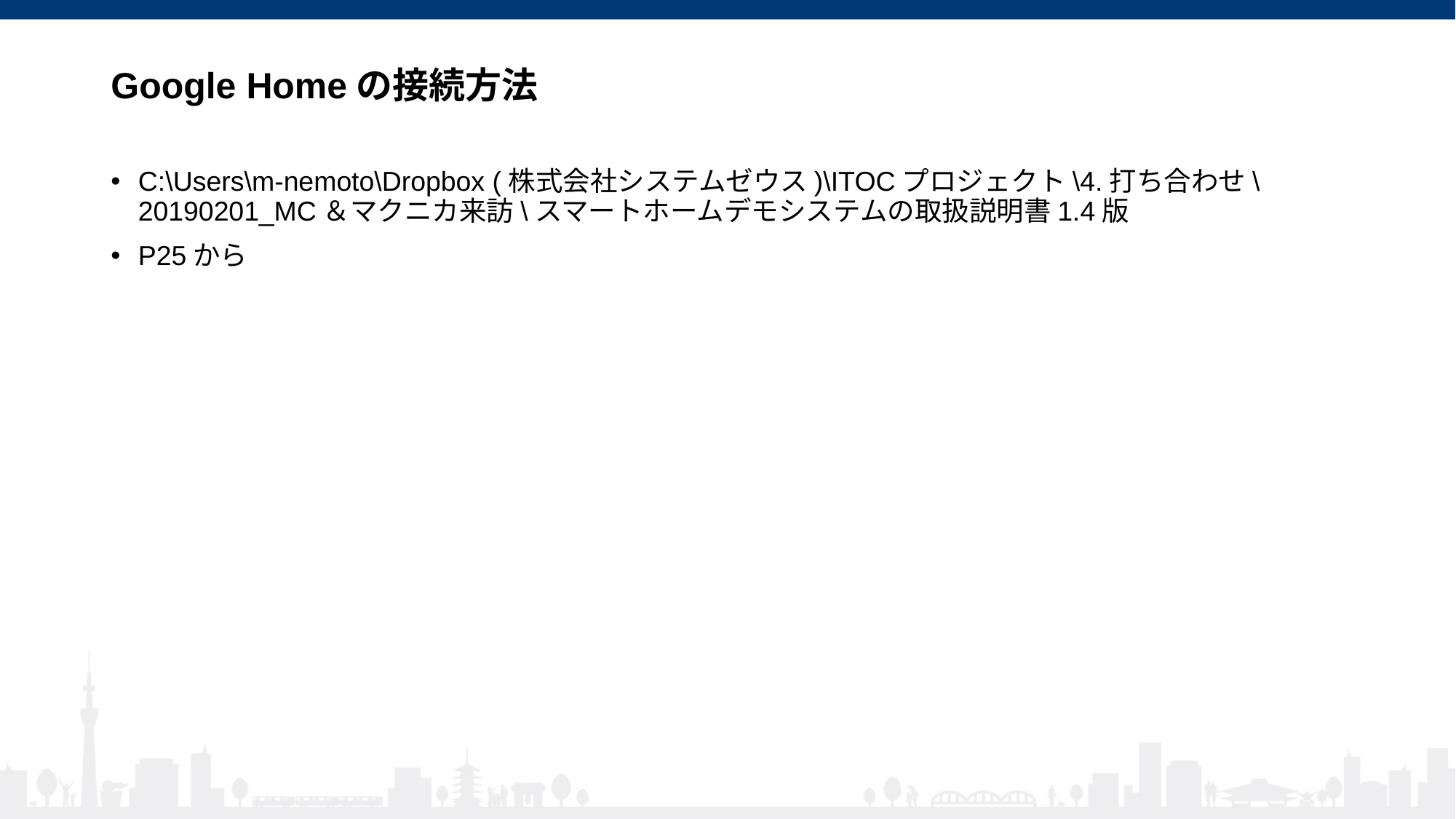

# Google Homeの接続方法
C:\Users\m-nemoto\Dropbox (株式会社システムゼウス)\ITOCプロジェクト\4.打ち合わせ\20190201_MC＆マクニカ来訪\スマートホームデモシステムの取扱説明書1.4版
P25から
© 2019 Systemzeus Inc.
4